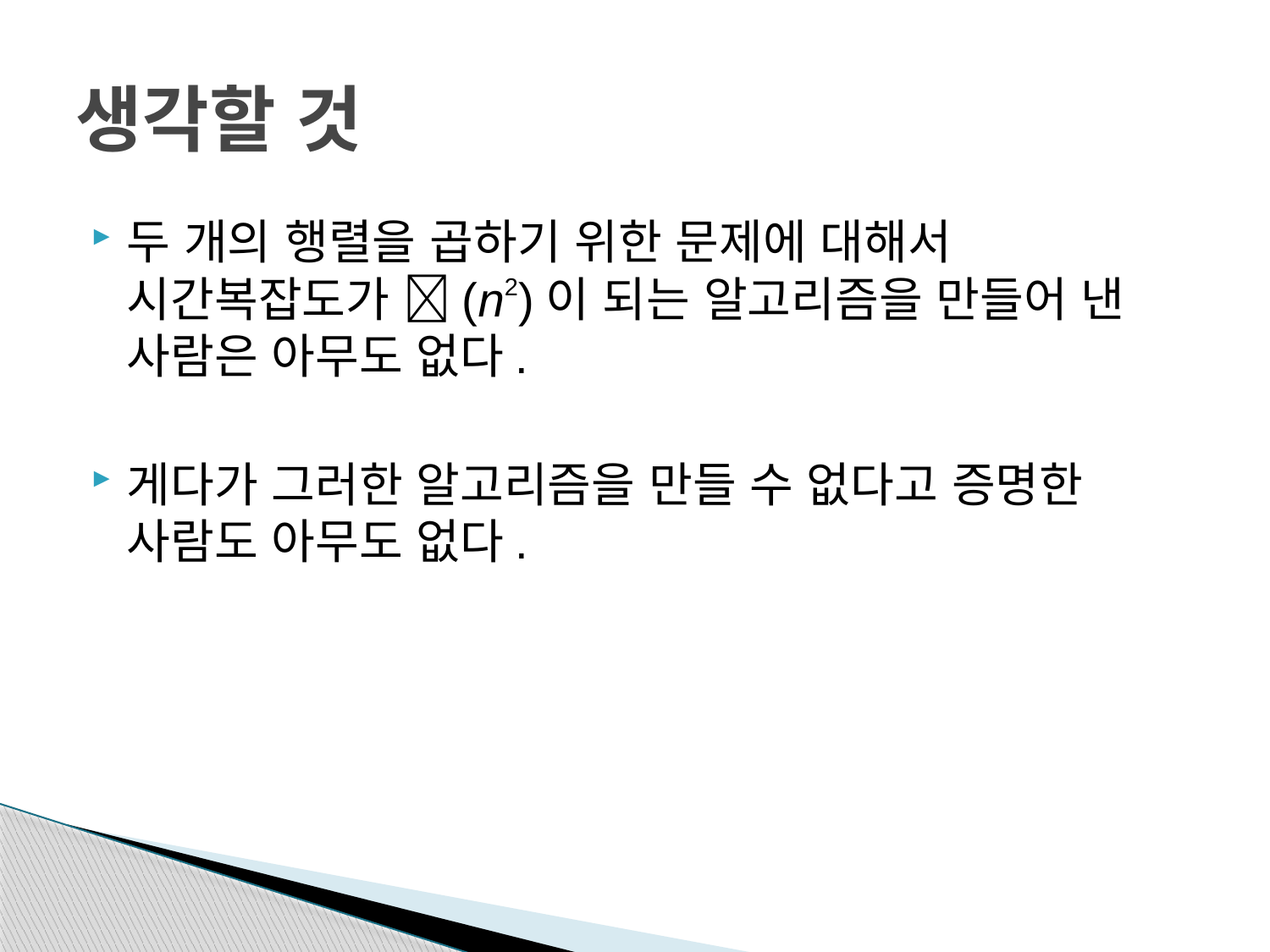

# 생각할 것
두 개의 행렬을 곱하기 위한 문제에 대해서 시간복잡도가 Θ(n2)이 되는 알고리즘을 만들어 낸 사람은 아무도 없다.

게다가 그러한 알고리즘을 만들 수 없다고 증명한 사람도 아무도 없다.